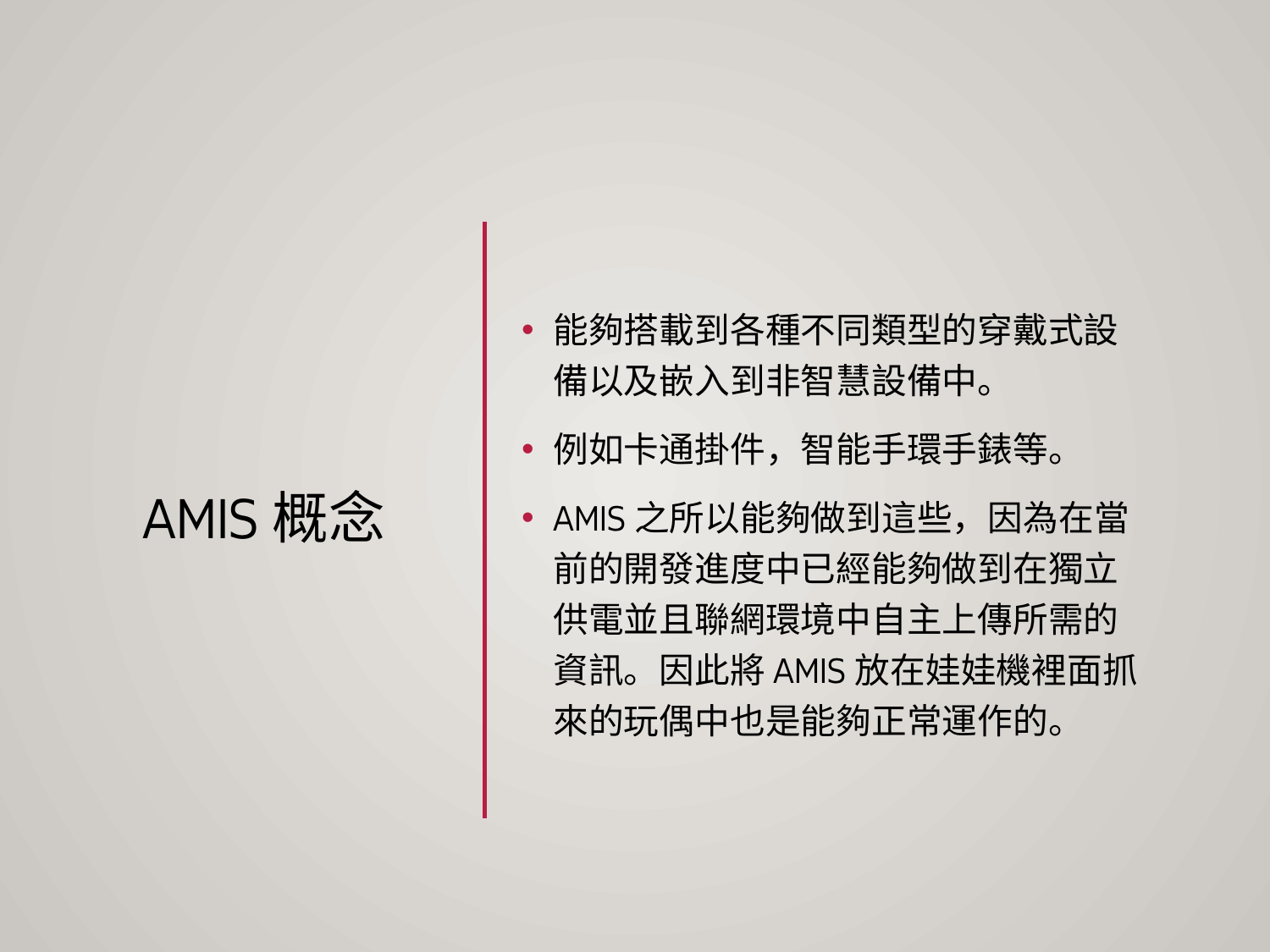

# AMIS概念
能夠搭載到各種不同類型的穿戴式設備以及嵌入到非智慧設備中。
例如卡通掛件，智能手環手錶等。
AMIS之所以能夠做到這些，因為在當前的開發進度中已經能夠做到在獨立供電並且聯網環境中自主上傳所需的資訊。因此將AMIS放在娃娃機裡面抓來的玩偶中也是能夠正常運作的。